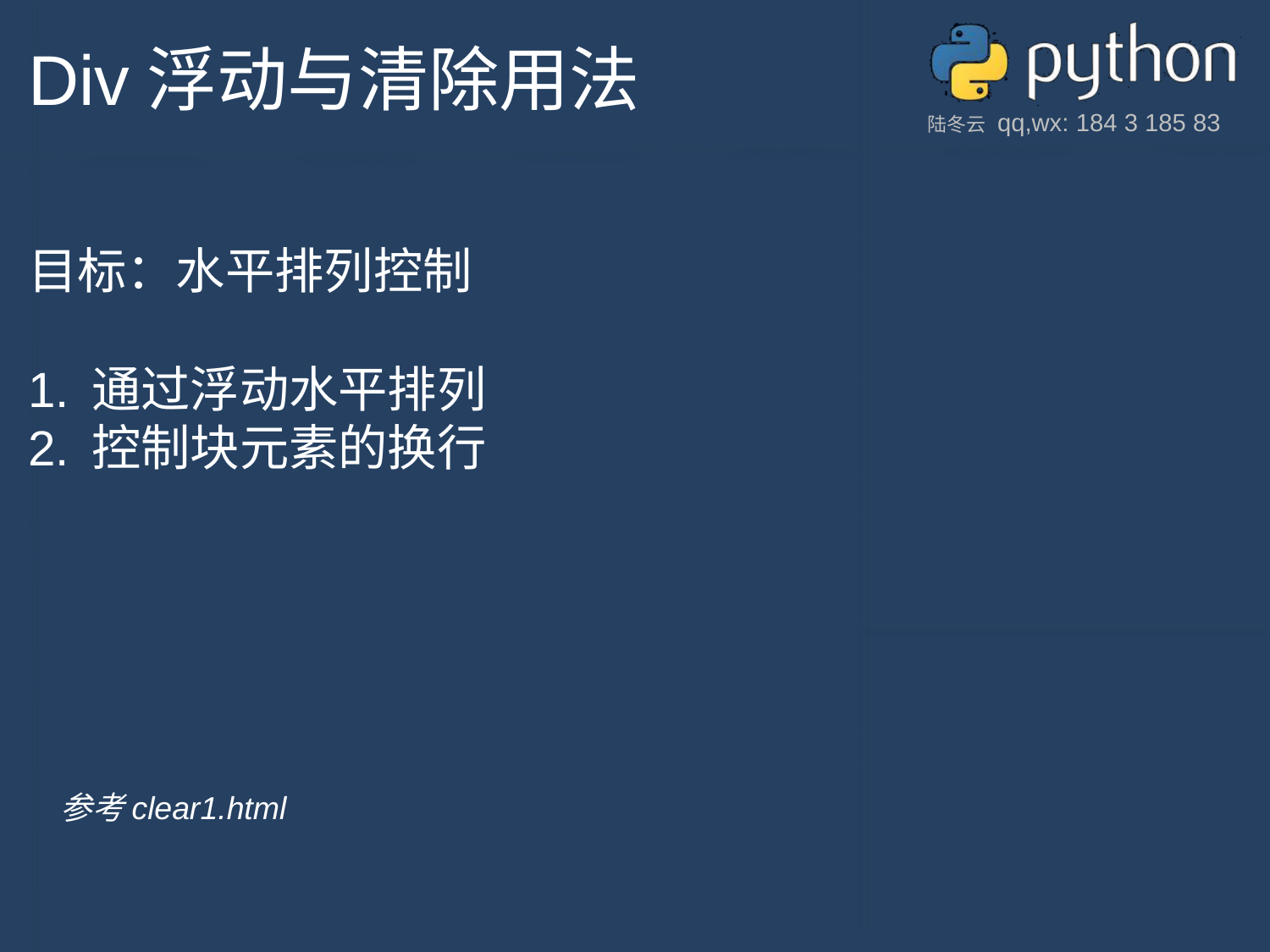

Div浮动与清除用法
目标：水平排列控制

通过浮动水平排列
控制块元素的换行
参考clear1.html